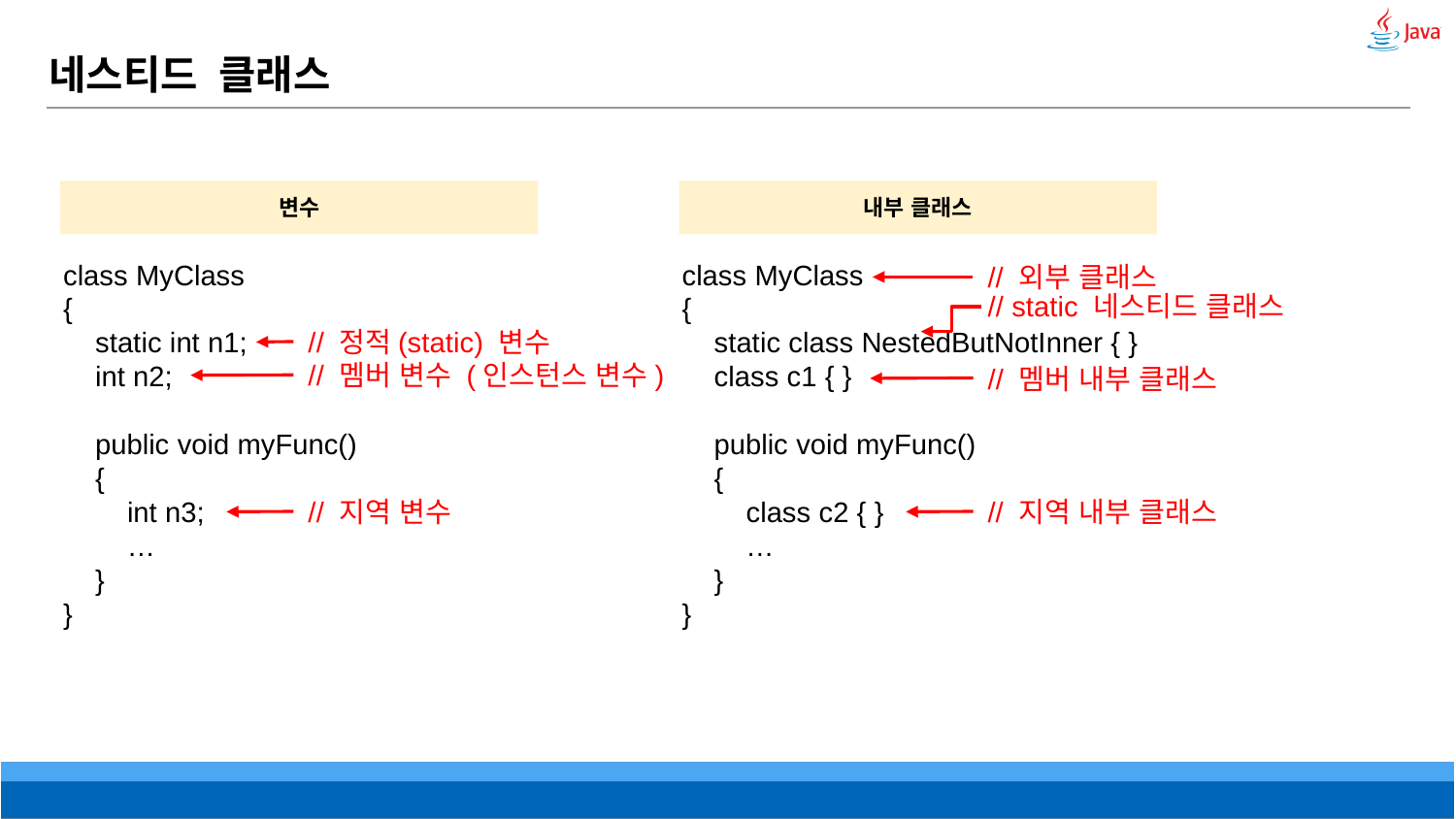

# 네스티드 클래스
변수
내부 클래스
class MyClass
{
    static int n1;
    int n2;

    public void myFunc()
    {
        int n3;
        …
    }
}
class MyClass
{
    static class NestedButNotInner { }
    class c1 { }

    public void myFunc()
    {
        class c2 { }
        …
    }
}
// 외부 클래스
// static 네스티드 클래스
// 정적(static) 변수
// 멤버 변수 (인스턴스 변수)
// 멤버 내부 클래스
// 지역 변수
// 지역 내부 클래스